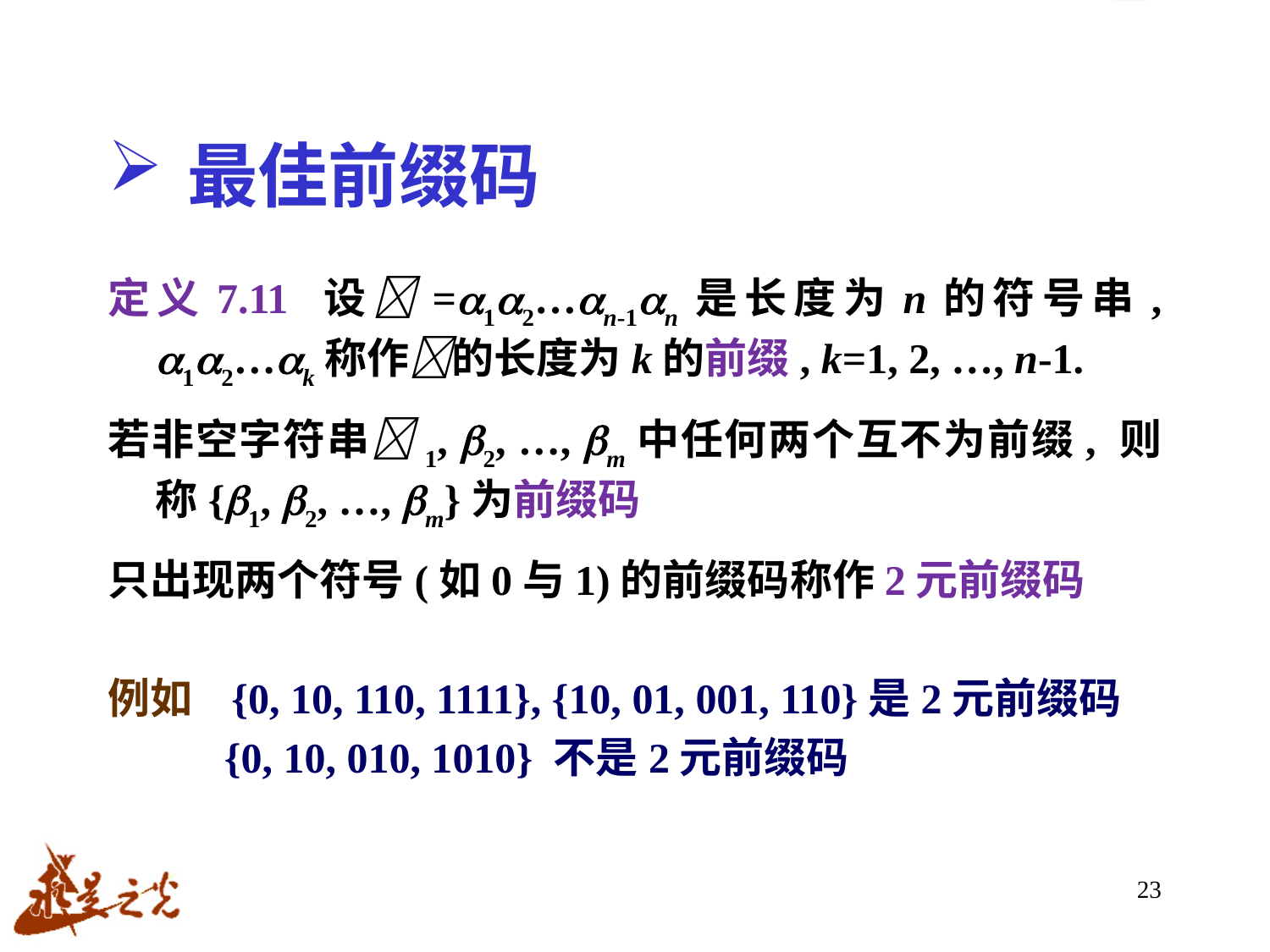

# 最佳前缀码
定义7.11 设α=α1α2…αn-1αn是长度为n的符号串, α1α2…αk称作α的长度为k的前缀, k=1, 2, …, n-1.
若非空字符串β1, β2, …, βm中任何两个互不为前缀, 则称{β1, β2, …, βm}为前缀码
只出现两个符号(如0与1)的前缀码称作2元前缀码

例如   {0, 10, 110, 1111}, {10, 01, 001, 110}是2元前缀码
           {0, 10, 010, 1010} 不是2元前缀码

23